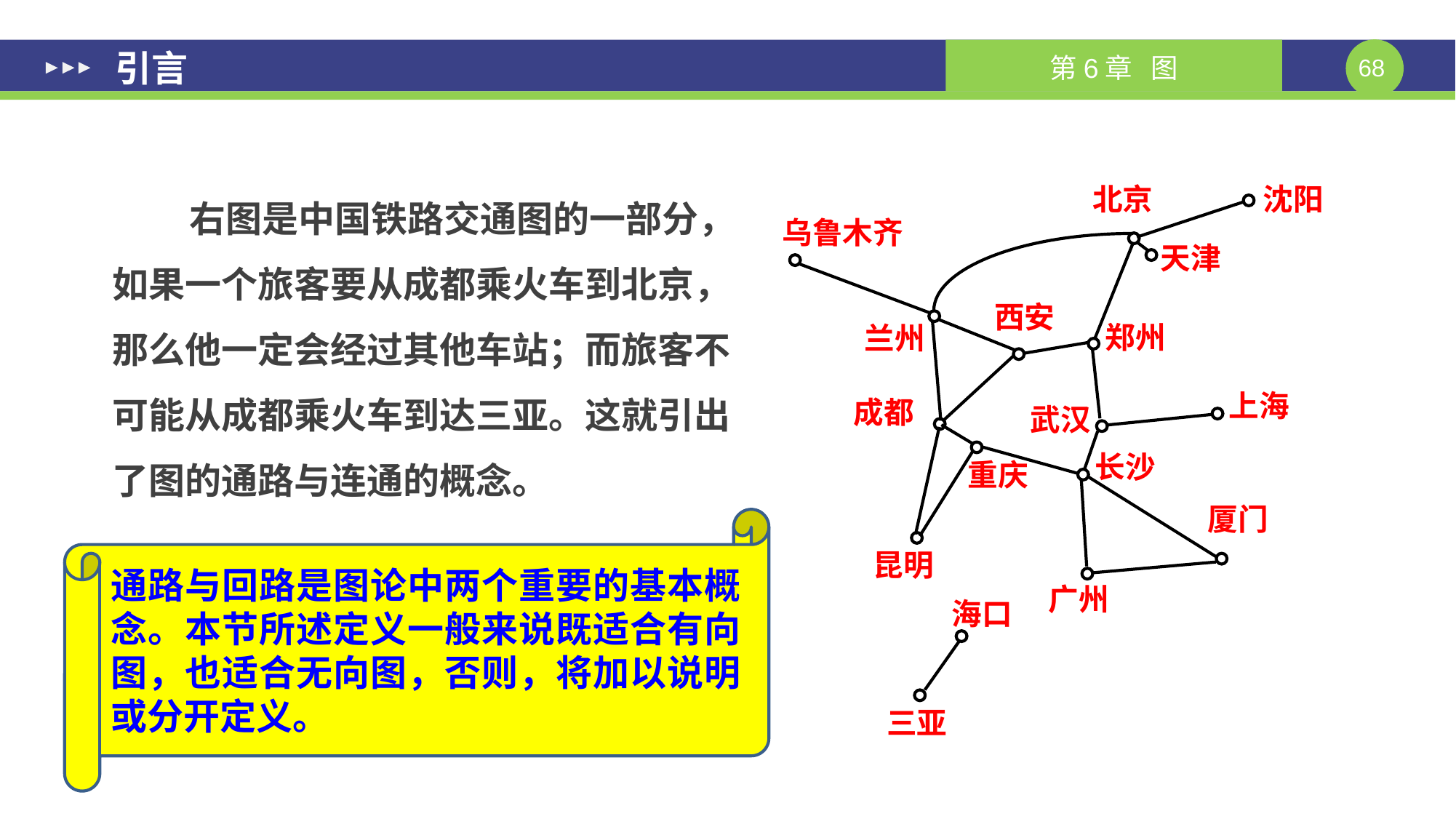

引言
右图是中国铁路交通图的一部分，如果一个旅客要从成都乘火车到北京，那么他一定会经过其他车站；而旅客不可能从成都乘火车到达三亚。这就引出了图的通路与连通的概念。
北京
沈阳

乌鲁木齐

天津

西安

郑州

兰州

上海
成都
武汉

长沙

重庆

厦门

昆明

广州
海口

三亚
通路与回路是图论中两个重要的基本概念。本节所述定义一般来说既适合有向图，也适合无向图，否则，将加以说明或分开定义。